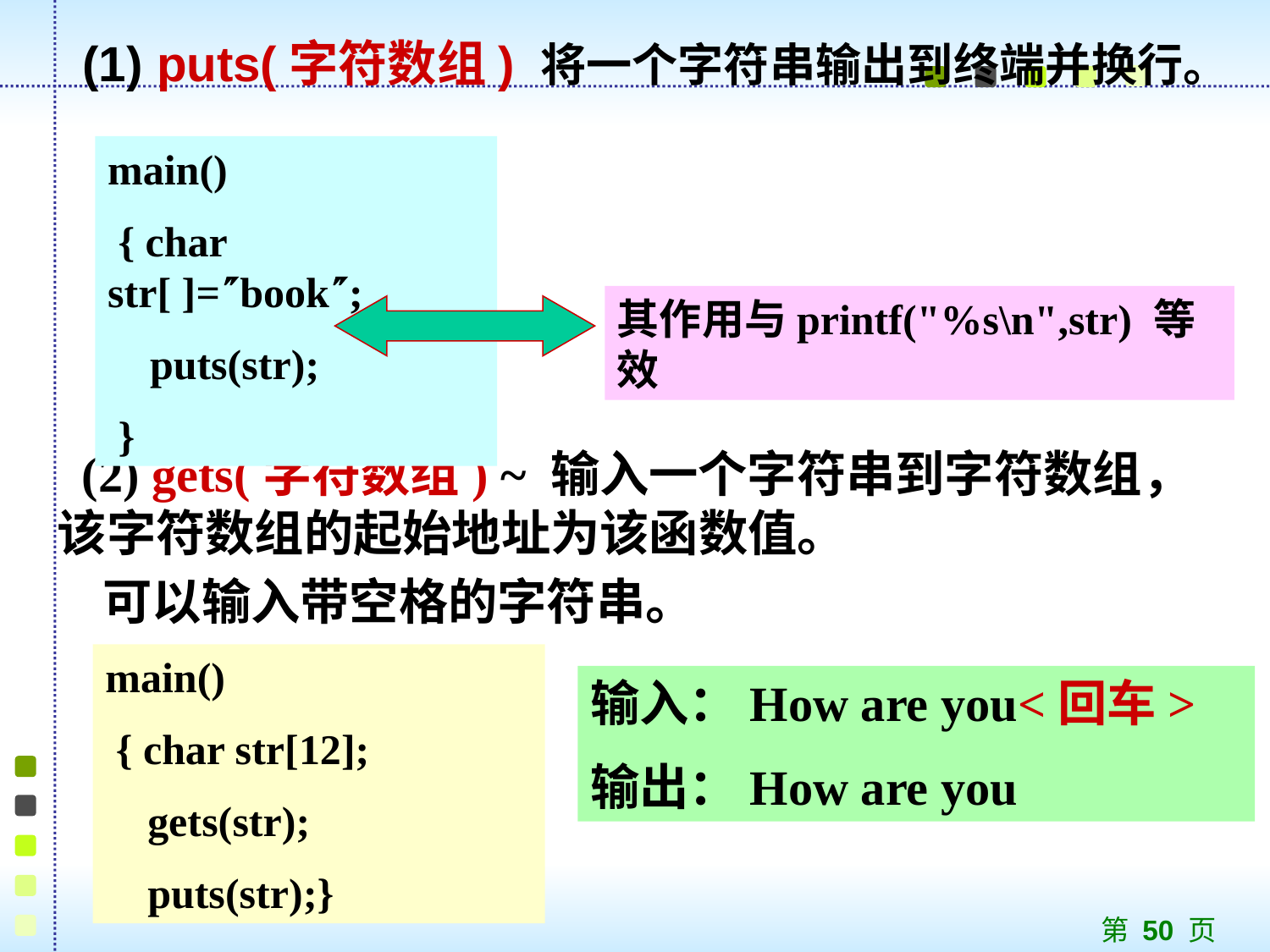

(1) puts(字符数组) 将一个字符串输出到终端并换行。

main()
 { char str[ ]=″book″;
    puts(str);
 }
其作用与printf("%s\n",str) 等效

  (2) gets(字符数组) ~ 输入一个字符串到字符数组，该字符数组的起始地址为该函数值。
   可以输入带空格的字符串。
main()
 { char str[12];
    gets(str);
    puts(str);}
输入：How are you<回车>
输出：How are you
   第 50 页